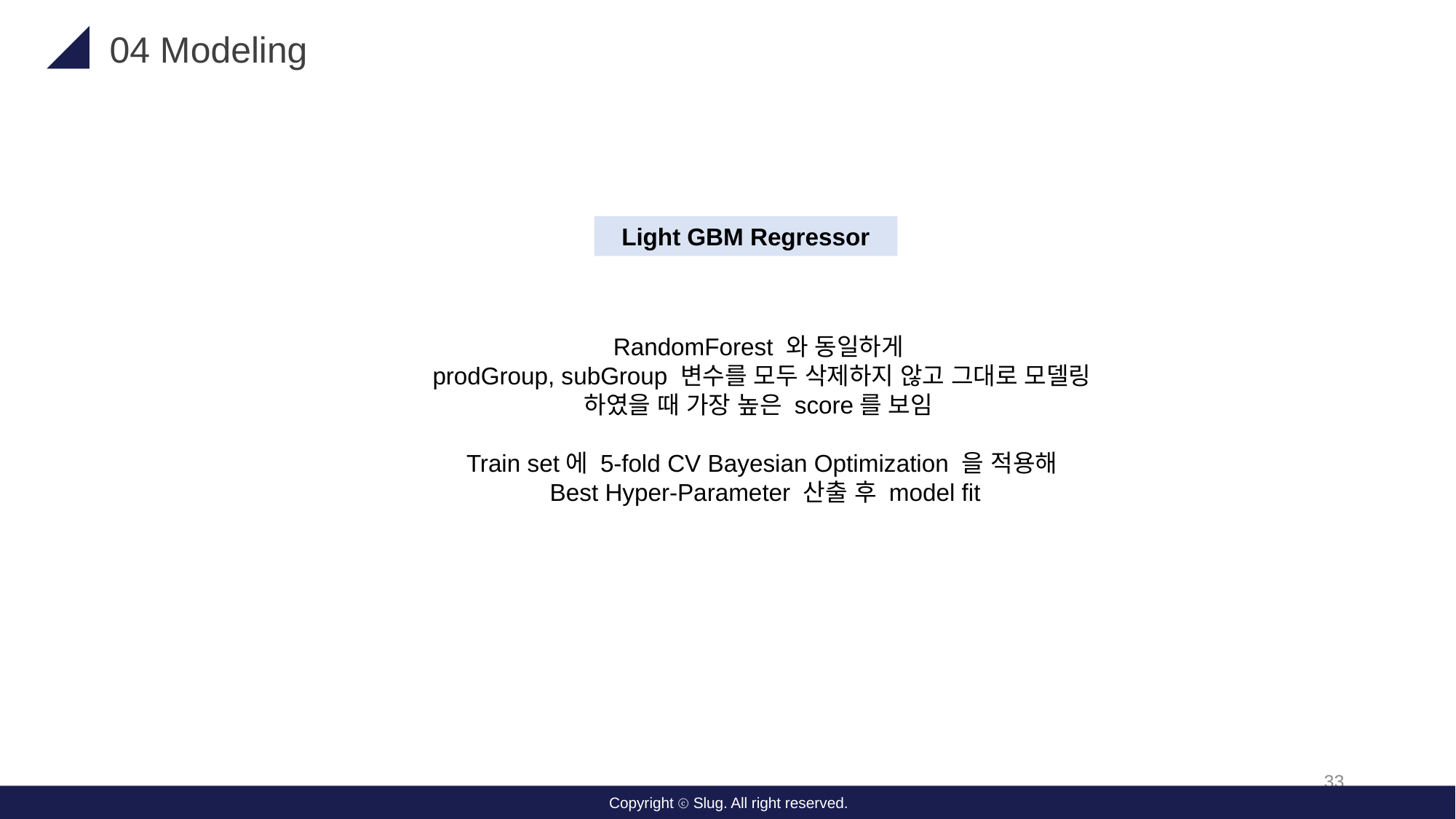

04 Modeling

Light GBM Regressor
CONTENTS A
RandomForest 와 동일하게
prodGroup, subGroup 변수를 모두 삭제하지 않고 그대로 모델링 하였을 때 가장 높은 score를 보임

Train set에 5-fold CV Bayesian Optimization 을 적용해
 Best Hyper-Parameter 산출 후 model fit

33

Copyright ⓒ Slug. All right reserved.